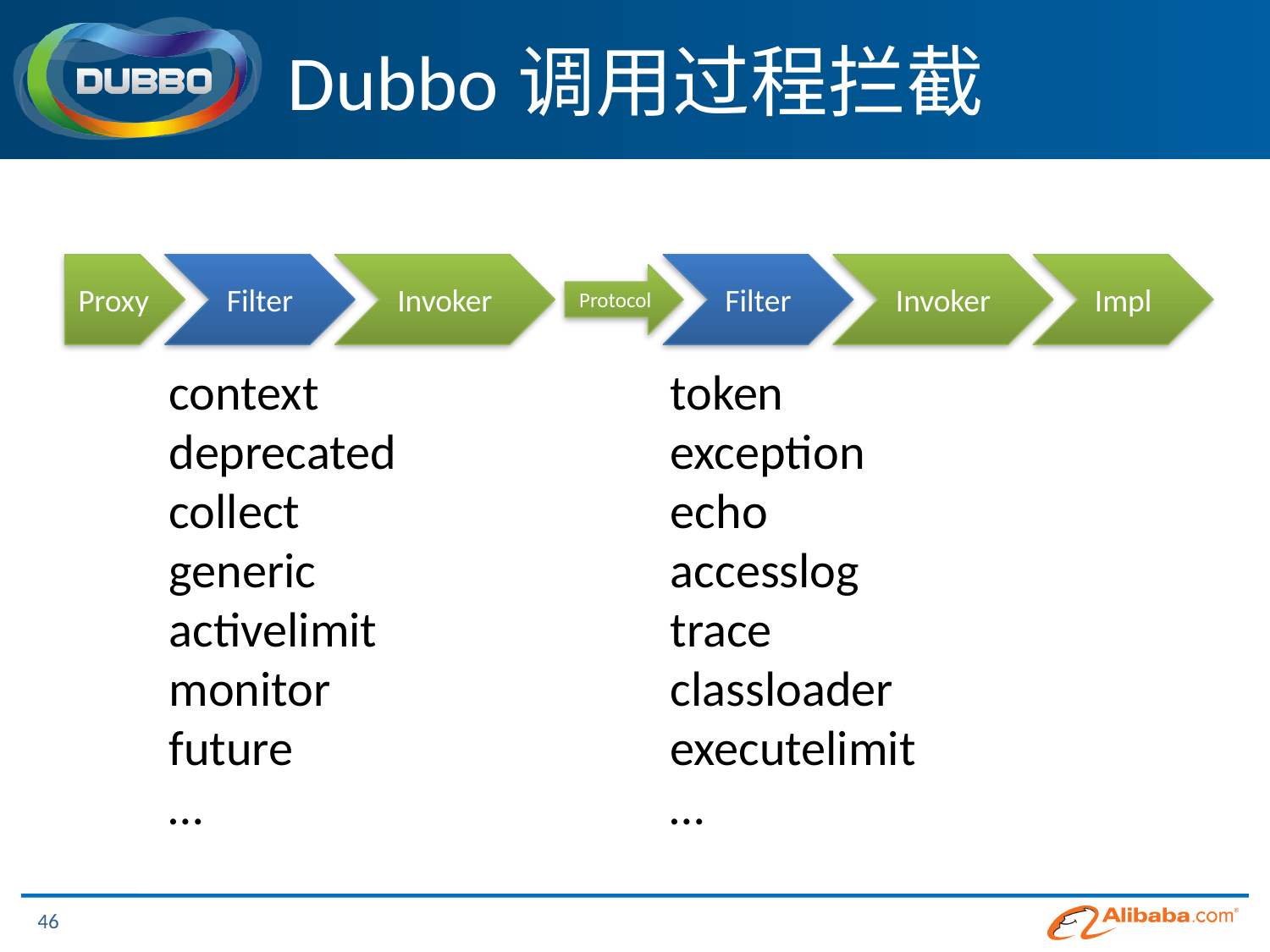

# Dubbo调用过程拦截
Proxy
Filter
Invoker
Filter
Invoker
Impl
Protocol
context
deprecated
collect
generic
activelimit
monitor
future
…
token
exception
echo
accesslog
trace
classloader
executelimit
…
46